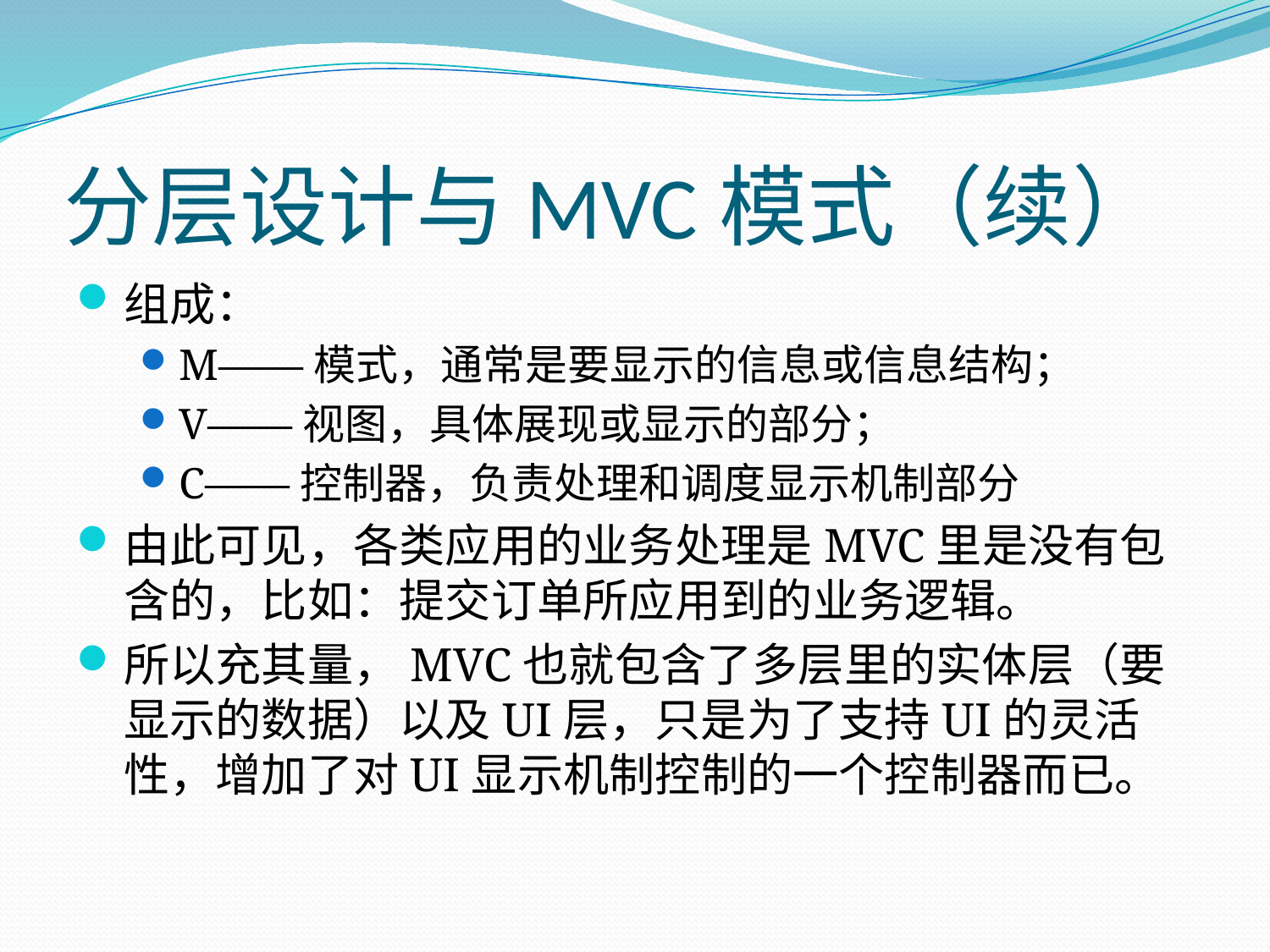

# 分层设计与MVC模式（续）
组成：
M——模式，通常是要显示的信息或信息结构；
V——视图，具体展现或显示的部分；
C——控制器，负责处理和调度显示机制部分
由此可见，各类应用的业务处理是MVC里是没有包含的，比如：提交订单所应用到的业务逻辑。
所以充其量，MVC也就包含了多层里的实体层（要显示的数据）以及UI层，只是为了支持UI的灵活性，增加了对UI显示机制控制的一个控制器而已。